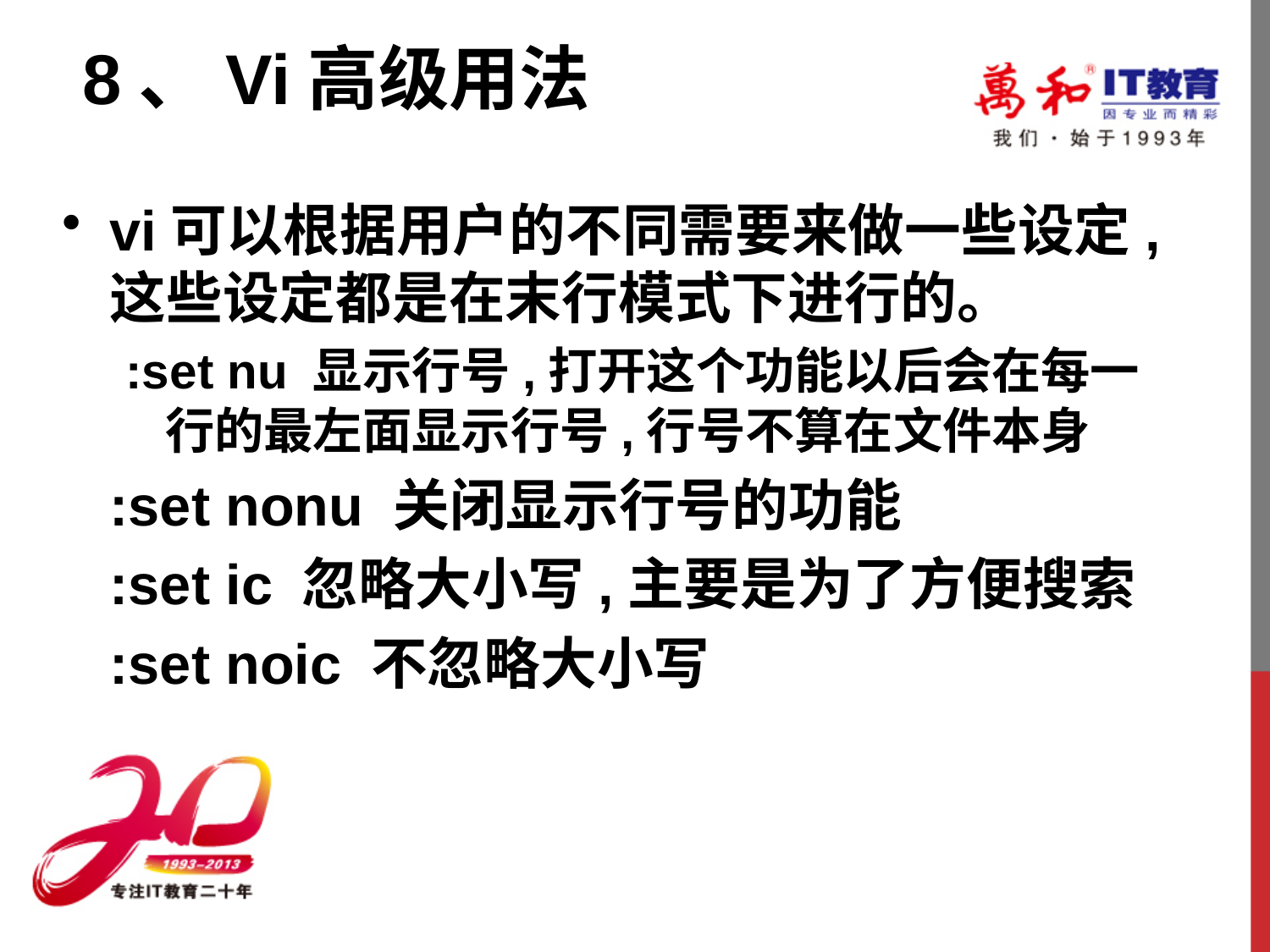

# 8、Vi高级用法
vi可以根据用户的不同需要来做一些设定,这些设定都是在末行模式下进行的。
:set nu 显示行号,打开这个功能以后会在每一行的最左面显示行号,行号不算在文件本身
	:set nonu 关闭显示行号的功能
	:set ic 忽略大小写,主要是为了方便搜索
	:set noic 不忽略大小写